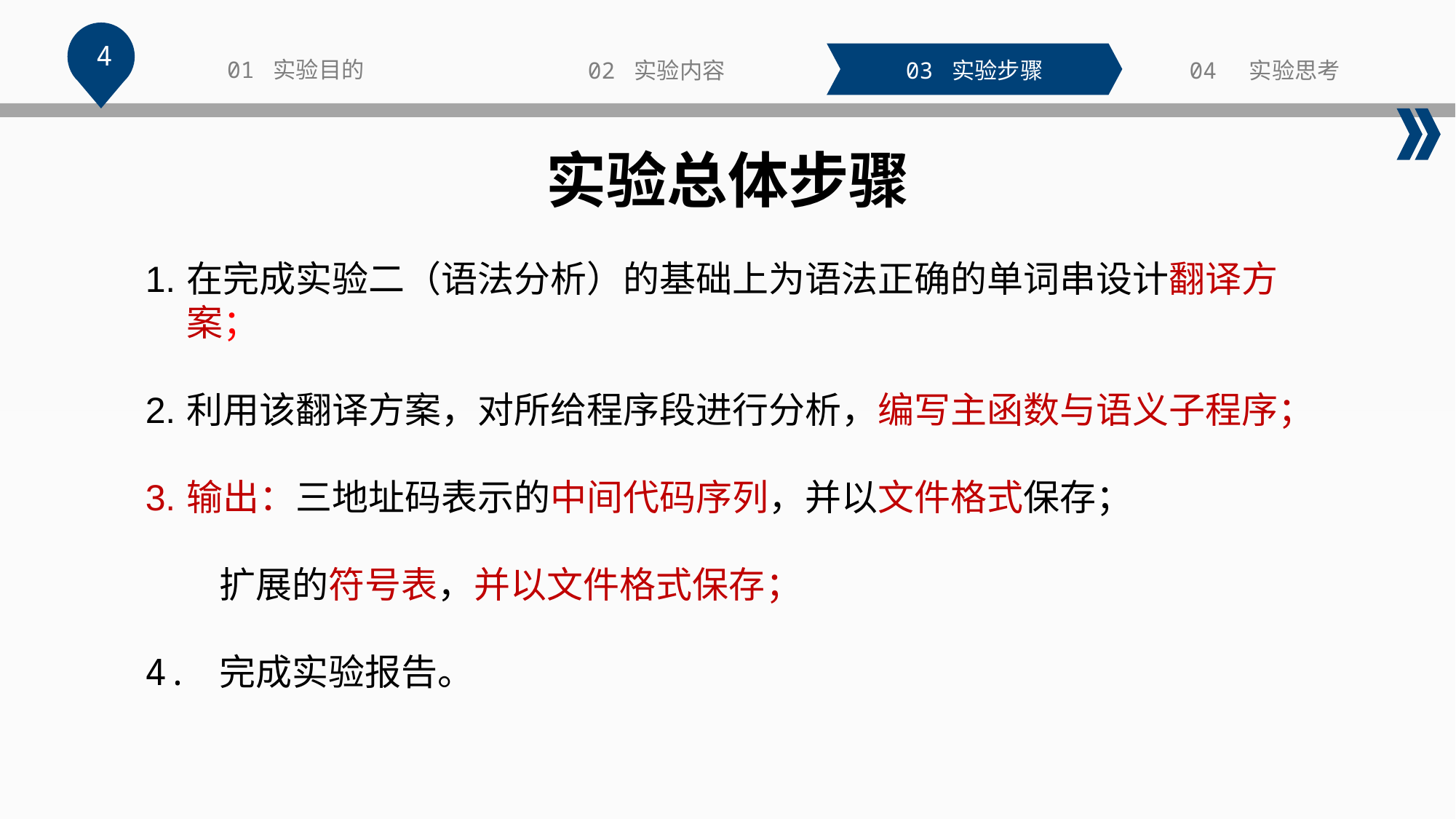

4

01 实验目的
02 实验内容
03 实验步骤
04  实验思考

实验总体步骤
在完成实验二（语法分析）的基础上为语法正确的单词串设计翻译方案；

利用该翻译方案，对所给程序段进行分析，编写主函数与语义子程序；

输出：三地址码表示的中间代码序列，并以文件格式保存；

        扩展的符号表，并以文件格式保存；

4. 完成实验报告。